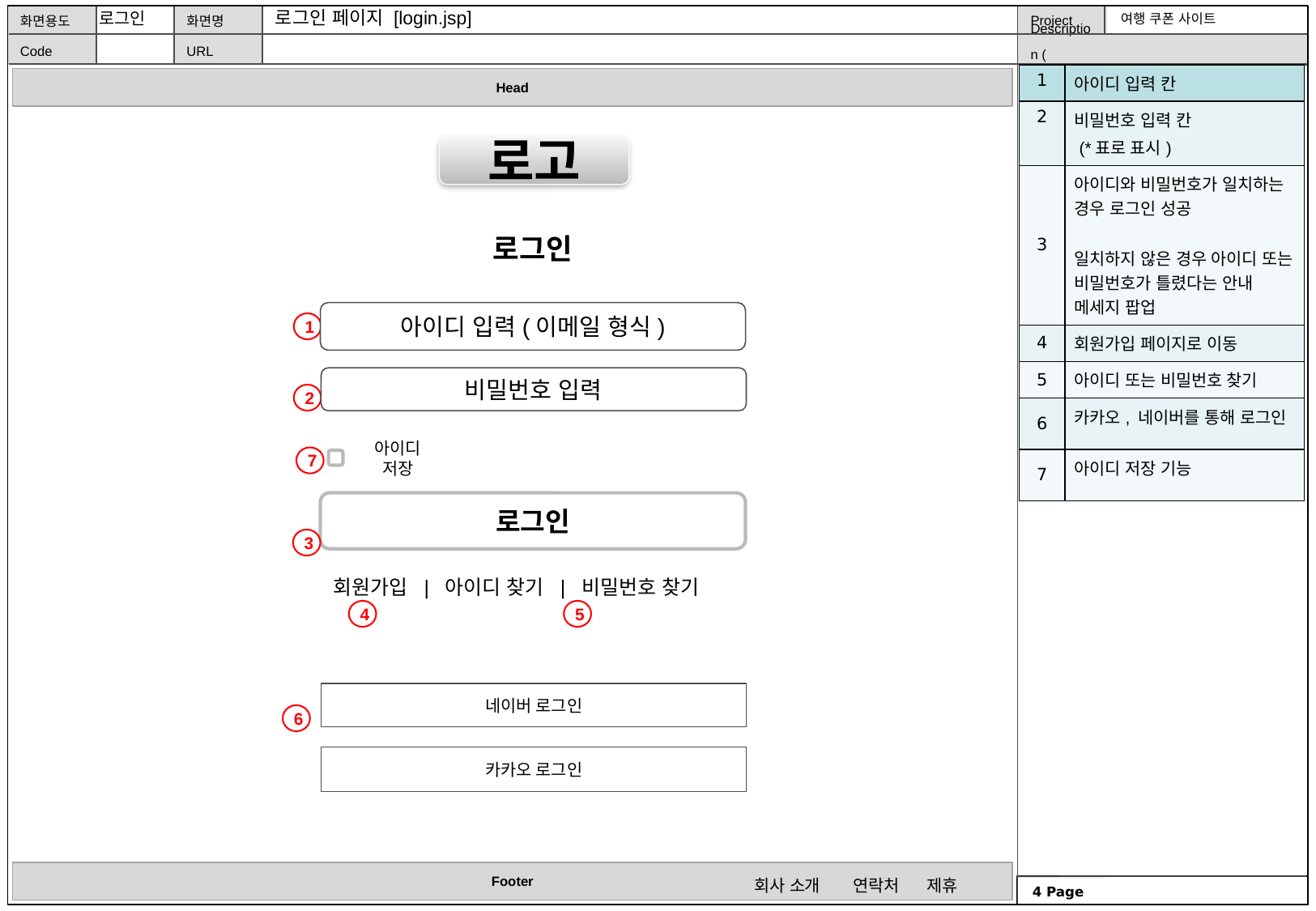

로그인 페이지 [login.jsp]
로그인
여행 쿠폰 사이트
| 1 | 아이디 입력 칸 |
| --- | --- |
| 2 | 비밀번호 입력 칸 (\*표로 표시) |
| 3 | 아이디와 비밀번호가 일치하는 경우 로그인 성공 일치하지 않은 경우 아이디 또는 비밀번호가 틀렸다는 안내 메세지 팝업 |
| 4 | 회원가입 페이지로 이동 |
| 5 | 아이디 또는 비밀번호 찾기 |
| 6 | 카카오, 네이버를 통해 로그인 |
| 7 | 아이디 저장 기능 |
로고
로그인
아이디 입력(이메일 형식)
1
비밀번호 입력
2
아이디 저장
7

로그인
3
회원가입  |  아이디 찾기  |  비밀번호 찾기
4
5
네이버 로그인
6
카카오 로그인
 회사 소개       연락처      제휴